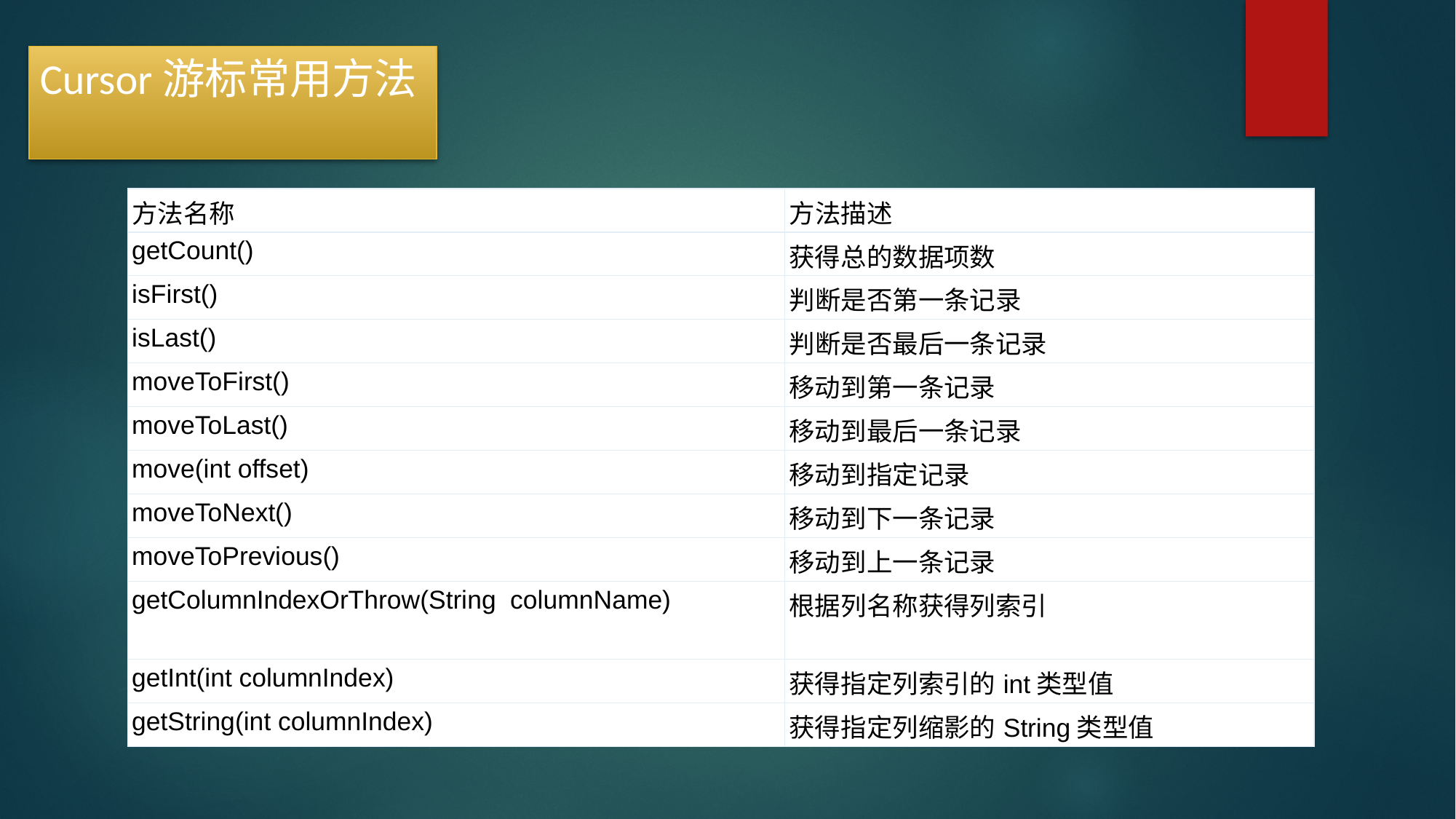

Cursor游标常用方法
| 方法名称 | 方法描述 |
| --- | --- |
| getCount() | 获得总的数据项数 |
| isFirst() | 判断是否第一条记录 |
| isLast() | 判断是否最后一条记录 |
| moveToFirst() | 移动到第一条记录 |
| moveToLast() | 移动到最后一条记录 |
| move(int offset) | 移动到指定记录 |
| moveToNext() | 移动到下一条记录 |
| moveToPrevious() | 移动到上一条记录 |
| getColumnIndexOrThrow(String  columnName) | 根据列名称获得列索引 |
| getInt(int columnIndex) | 获得指定列索引的int类型值 |
| getString(int columnIndex) | 获得指定列缩影的String类型值 |